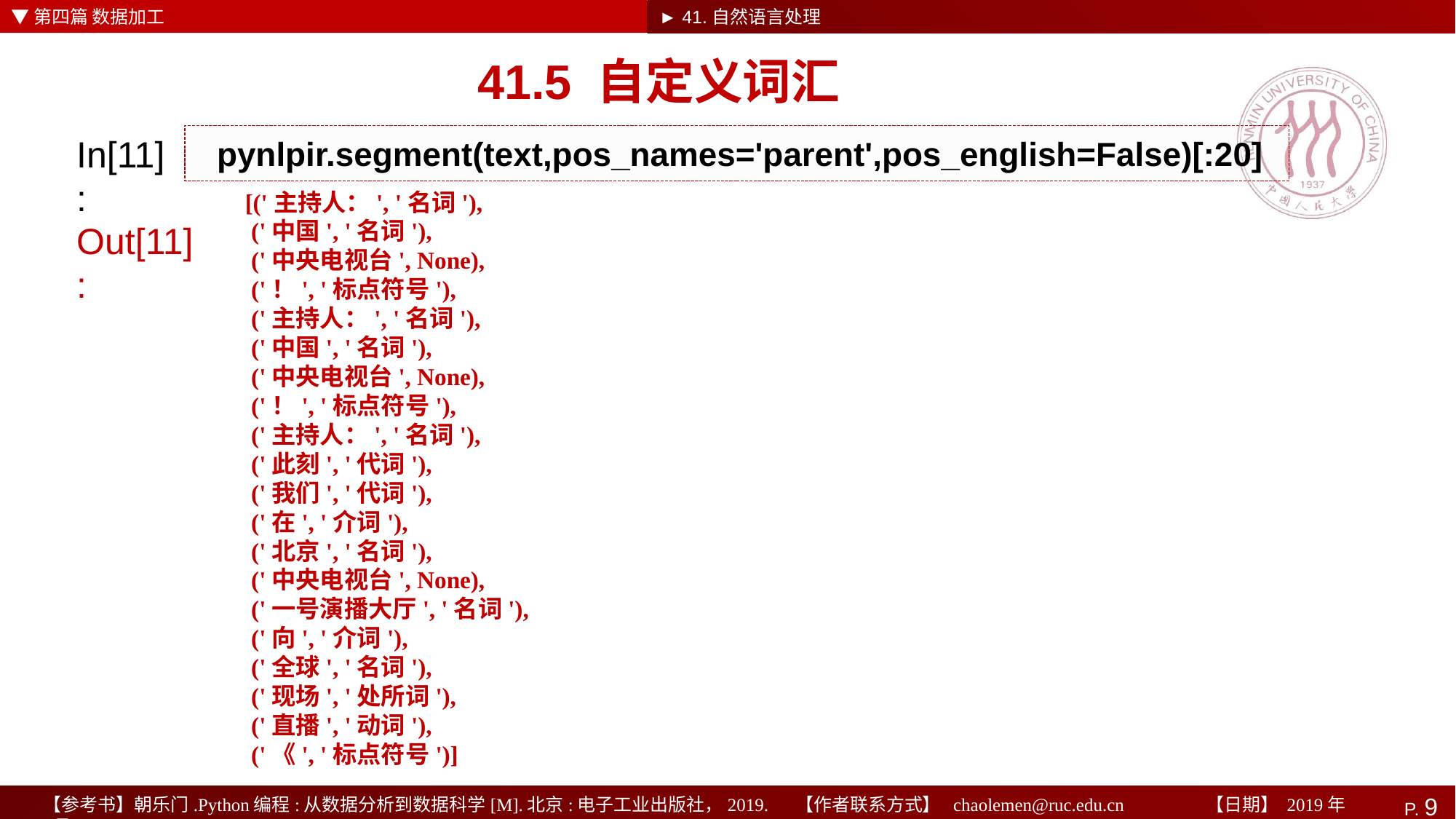

▼第四篇 数据加工
► 41.自然语言处理
# 41.5 自定义词汇
In[11]:
pynlpir.segment(text,pos_names='parent',pos_english=False)[:20]
[('主持人：', '名词'),
 ('中国', '名词'),
 ('中央电视台', None),
 ('！', '标点符号'),
 ('主持人：', '名词'),
 ('中国', '名词'),
 ('中央电视台', None),
 ('！', '标点符号'),
 ('主持人：', '名词'),
 ('此刻', '代词'),
 ('我们', '代词'),
 ('在', '介词'),
 ('北京', '名词'),
 ('中央电视台', None),
 ('一号演播大厅', '名词'),
 ('向', '介词'),
 ('全球', '名词'),
 ('现场', '处所词'),
 ('直播', '动词'),
 ('《', '标点符号')]
Out[11]: